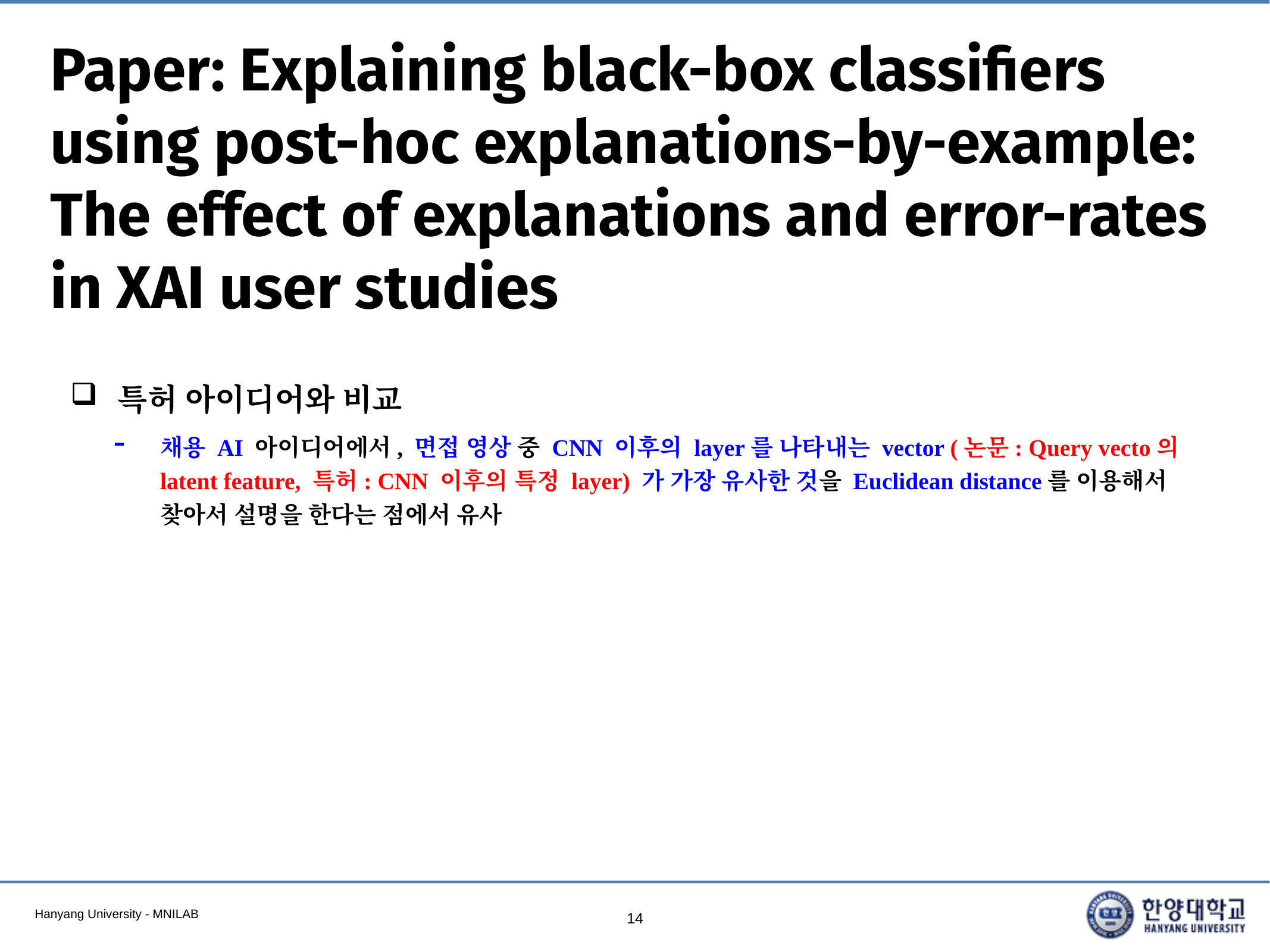

# Paper: Explaining black-box classifiers using post-hoc explanations-by-example: The effect of explanations and error-rates in XAI user studies
특허 아이디어와 비교
채용 AI 아이디어에서, 면접 영상 중 CNN 이후의 layer를 나타내는 vector (논문: Query vecto의 latent feature, 특허: CNN 이후의 특정 layer) 가 가장 유사한 것을 Euclidean distance를 이용해서 찾아서 설명을 한다는 점에서 유사
14